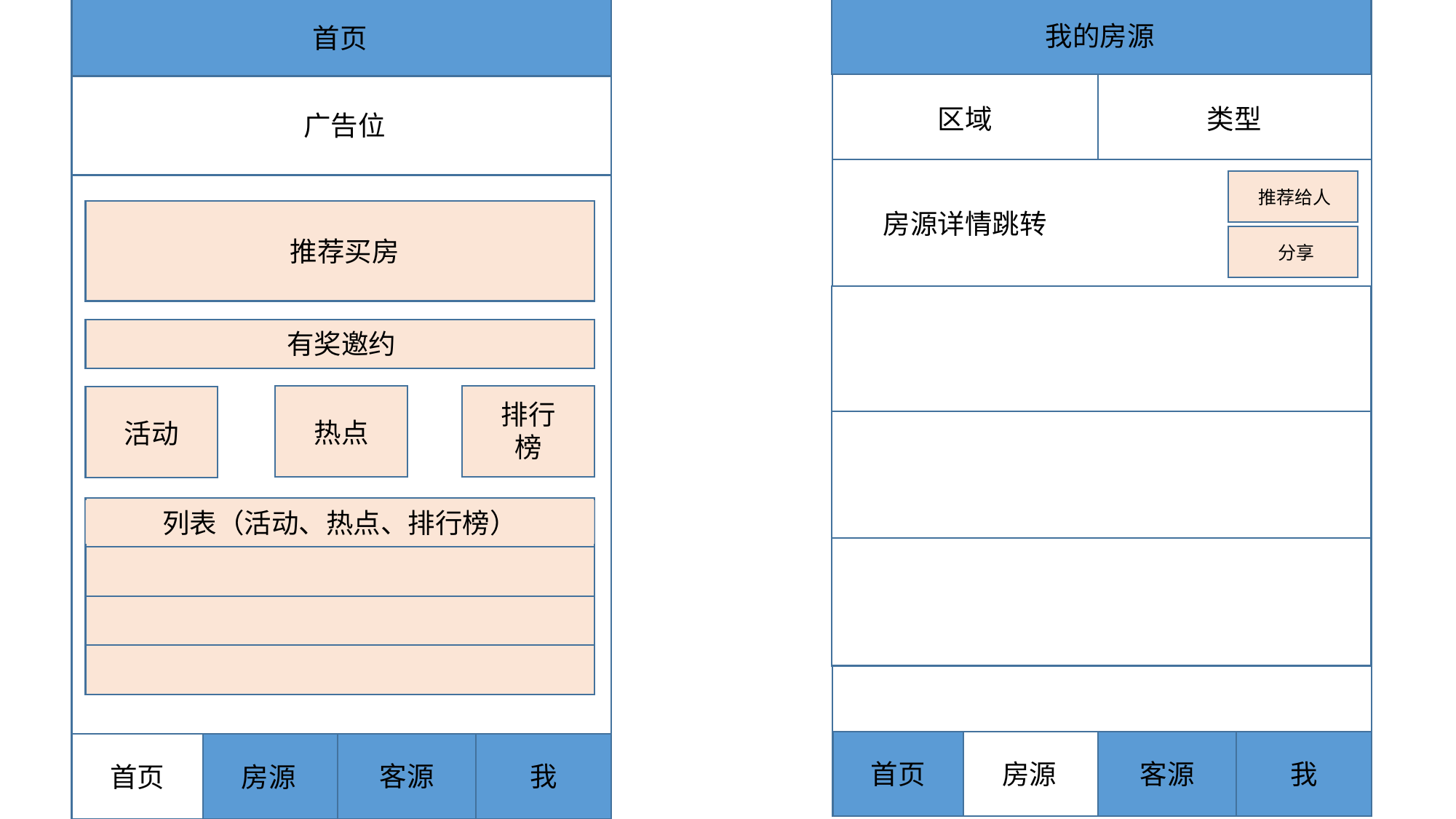

我的房源
首页

区域
类型
广告位

推荐给人
房源详情跳转

推荐买房
分享

有奖邀约

排行榜
热点
活动

列表（活动、热点、排行榜）

客源
我
首页
房源
客源
我
首页
房源